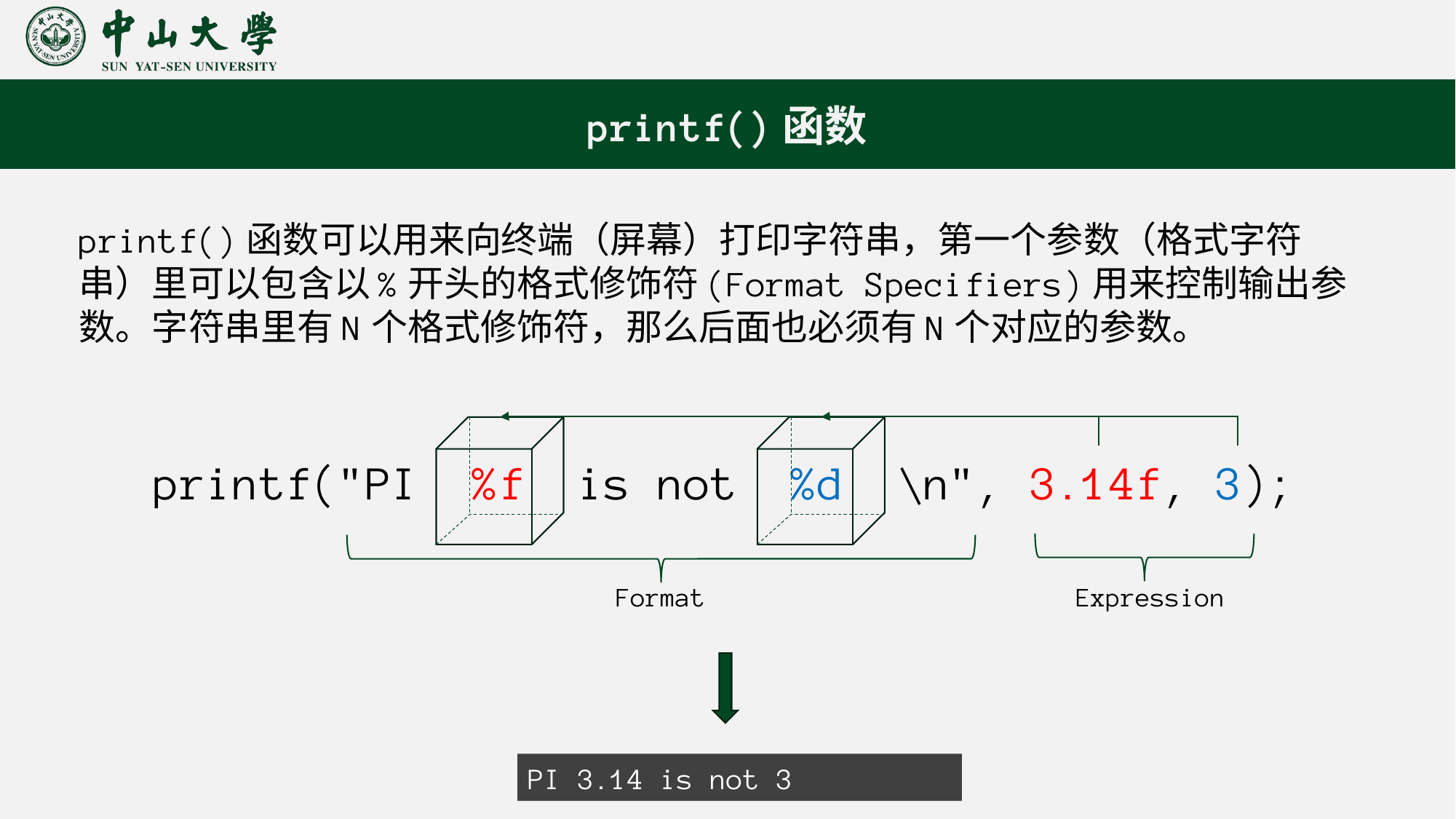

printf()函数
printf()函数可以用来向终端（屏幕）打印字符串，第一个参数（格式字符串）里可以包含以%开头的格式修饰符(Format Specifiers)用来控制输出参数。字符串里有N个格式修饰符，那么后面也必须有N个对应的参数。

printf("PI  %f  is not  %d  \n", 3.14f, 3);

Format
Expression

PI 3.14 is not 3